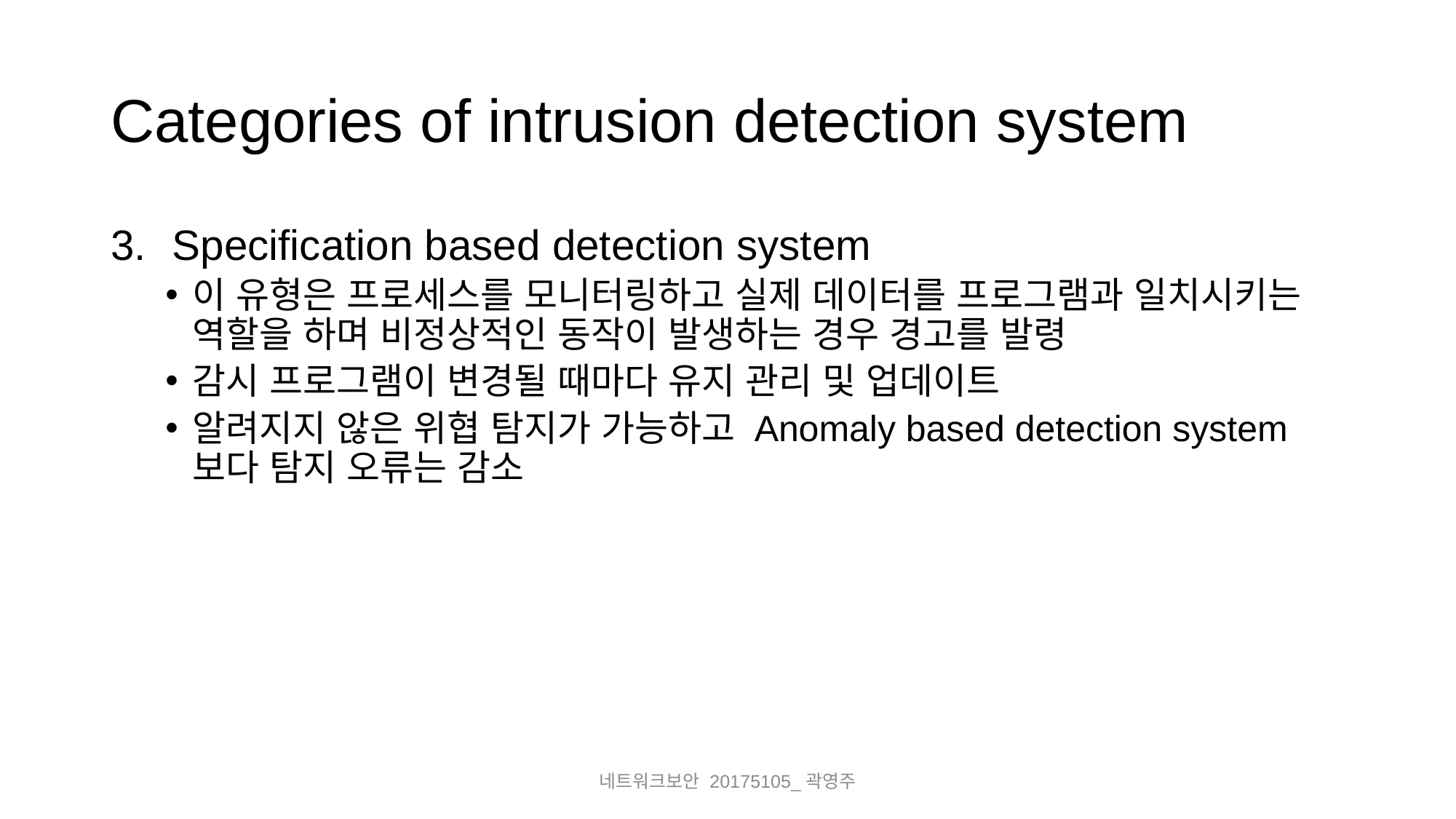

# Categories of intrusion detection system
Specification based detection system
이 유형은 프로세스를 모니터링하고 실제 데이터를 프로그램과 일치시키는 역할을 하며 비정상적인 동작이 발생하는 경우 경고를 발령
감시 프로그램이 변경될 때마다 유지 관리 및 업데이트
알려지지 않은 위협 탐지가 가능하고 Anomaly based detection system보다 탐지 오류는 감소
네트워크보안 20175105_곽영주